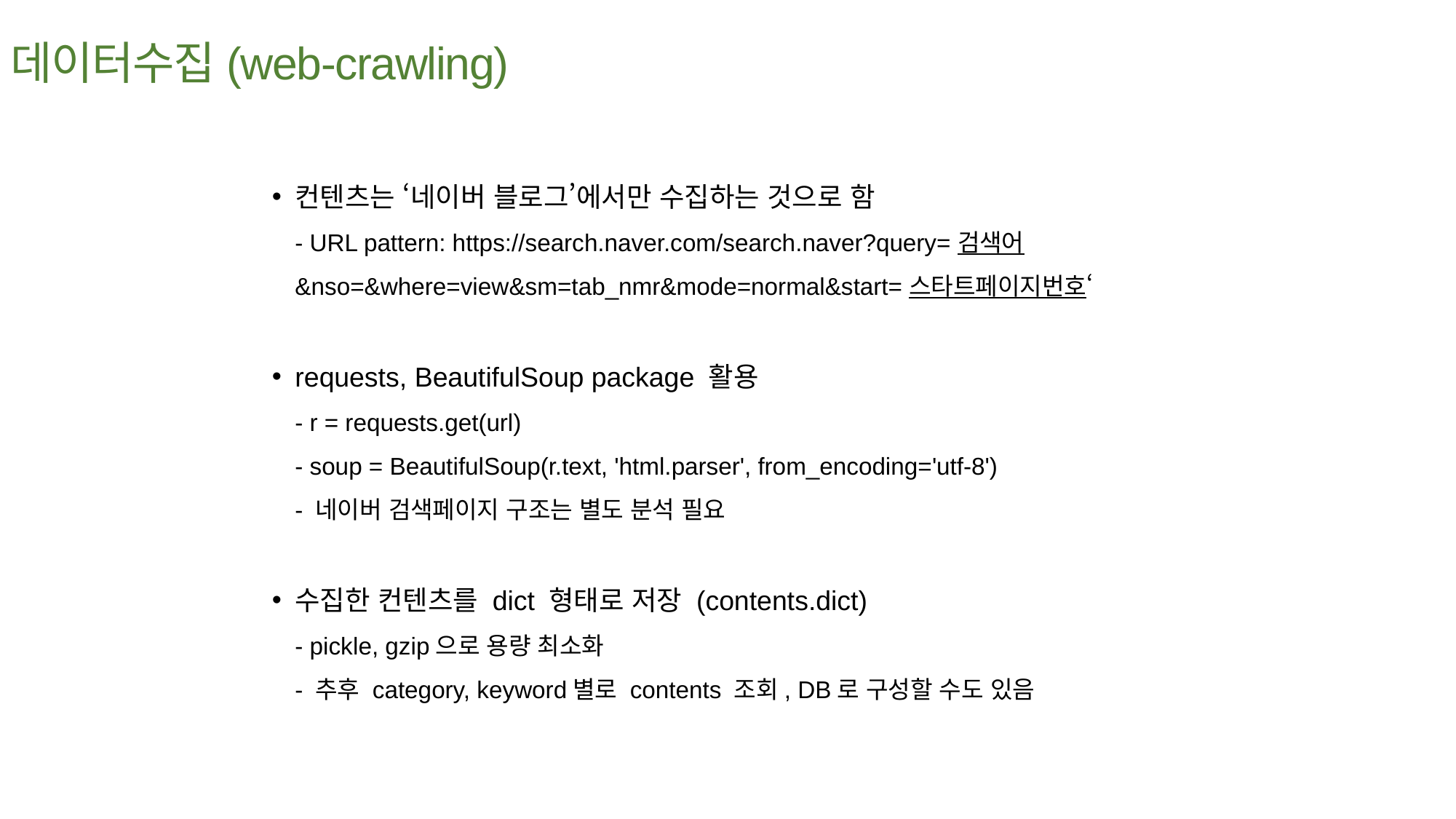

데이터수집(web-crawling)
컨텐츠는 ‘네이버 블로그’에서만 수집하는 것으로 함
- URL pattern: https://search.naver.com/search.naver?query=검색어&nso=&where=view&sm=tab_nmr&mode=normal&start=스타트페이지번호‘

requests, BeautifulSoup package 활용
- r = requests.get(url)
- soup = BeautifulSoup(r.text, 'html.parser', from_encoding='utf-8')
- 네이버 검색페이지 구조는 별도 분석 필요

수집한 컨텐츠를 dict 형태로 저장 (contents.dict)
- pickle, gzip으로 용량 최소화
- 추후 category, keyword별로 contents 조회, DB로 구성할 수도 있음